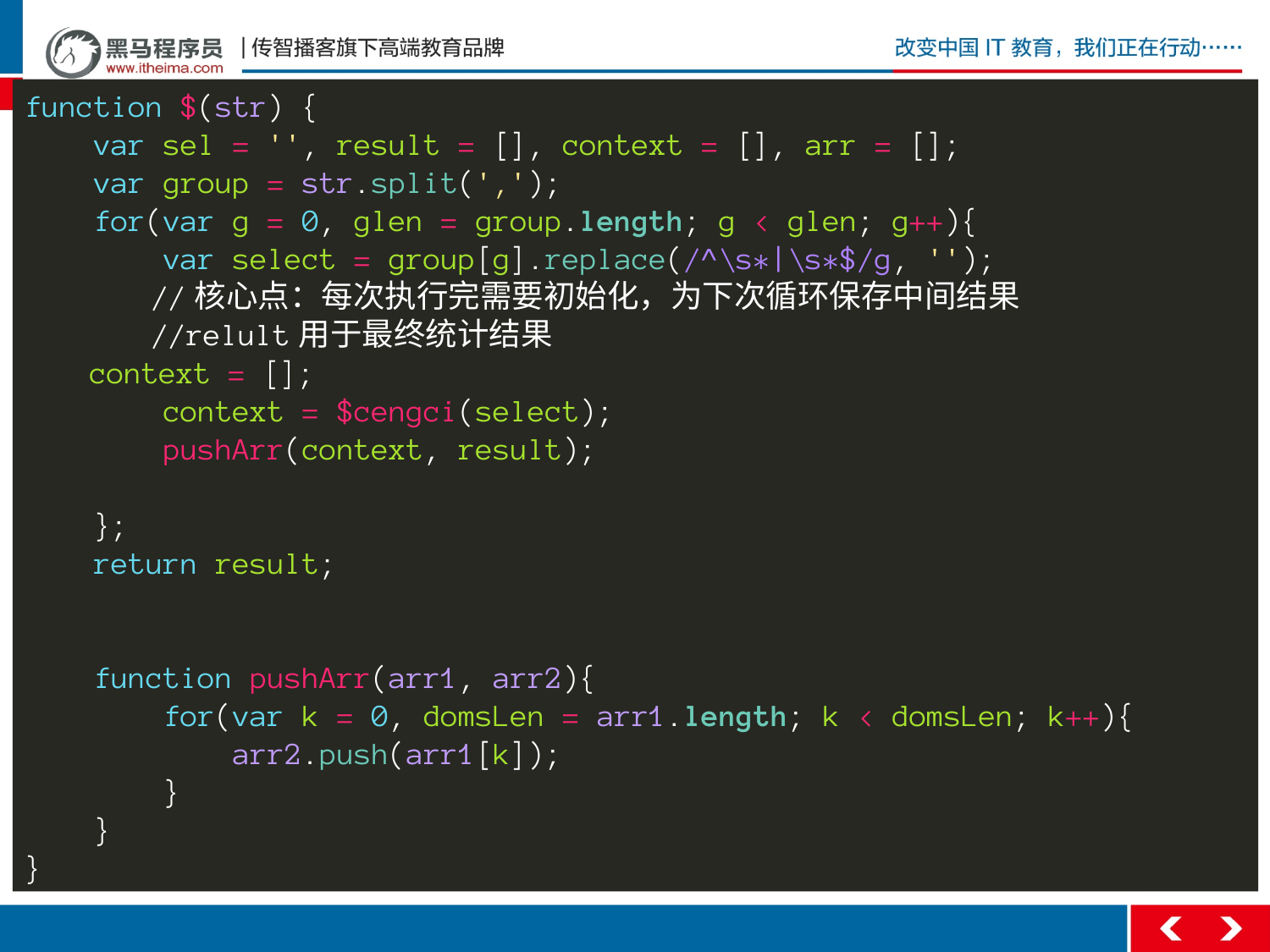

#
function $(str) {
    var sel = '', result = [], context = [], arr = [];
    var group = str.split(',');
    for(var g = 0, glen = group.length; g < glen; g++){
        var select = group[g].replace(/^\s*|\s*$/g, '');
	//核心点：每次执行完需要初始化，为下次循环保存中间结果
	//relult用于最终统计结果
        context = [];
        context = $cengci(select);
        pushArr(context, result);
    };
    return result;
    function pushArr(arr1, arr2){
        for(var k = 0, domsLen = arr1.length; k < domsLen; k++){
            arr2.push(arr1[k]);
        }
    }
}